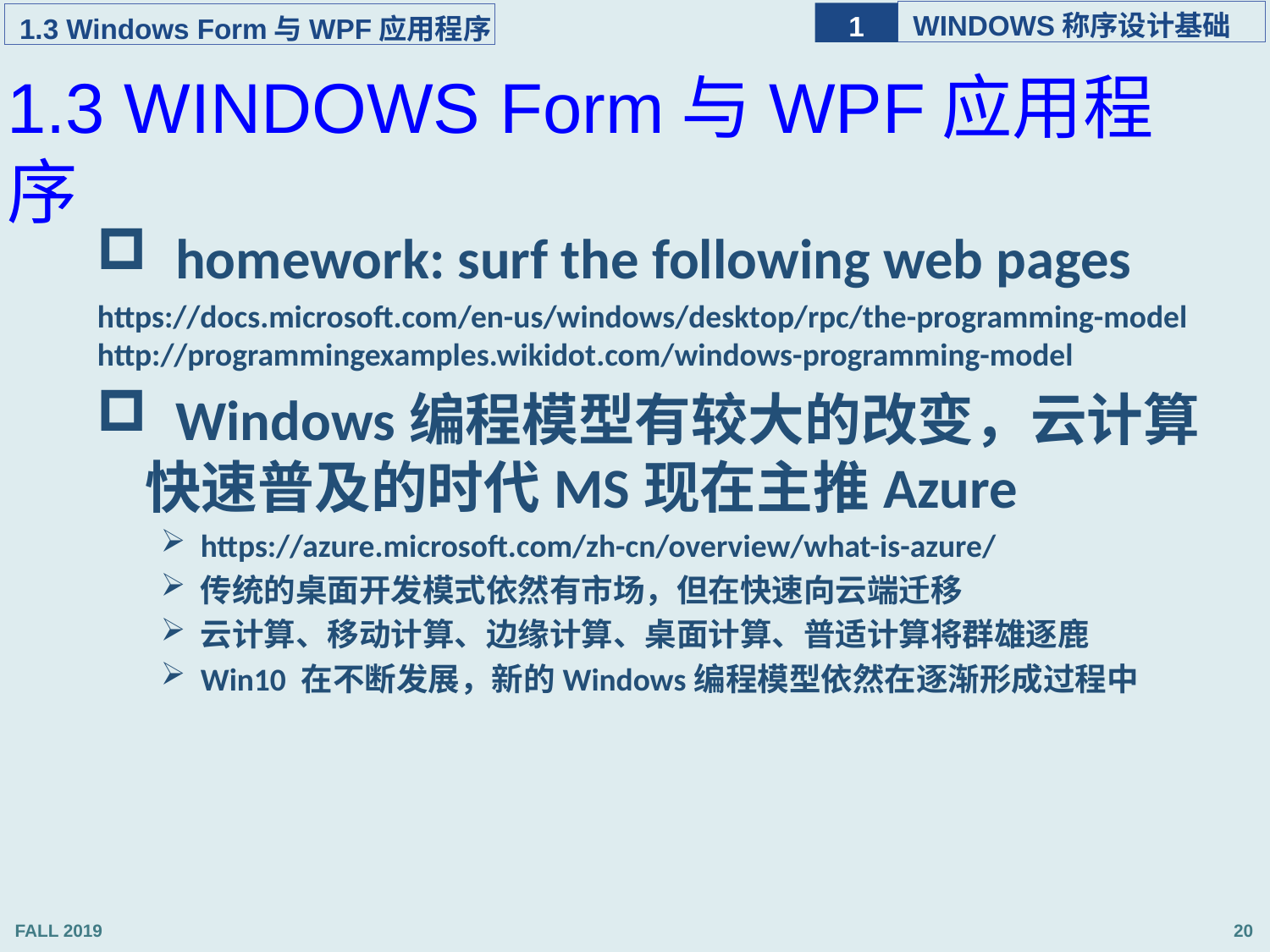

1.3 WINDOWS Form与WPF应用程序
  homework: surf the following web pages
https://docs.microsoft.com/en-us/windows/desktop/rpc/the-programming-model http://programmingexamples.wikidot.com/windows-programming-model
  Windows编程模型有较大的改变，云计算快速普及的时代MS现在主推Azure
https://azure.microsoft.com/zh-cn/overview/what-is-azure/
传统的桌面开发模式依然有市场，但在快速向云端迁移
云计算、移动计算、边缘计算、桌面计算、普适计算将群雄逐鹿
Win10 在不断发展，新的Windows编程模型依然在逐渐形成过程中